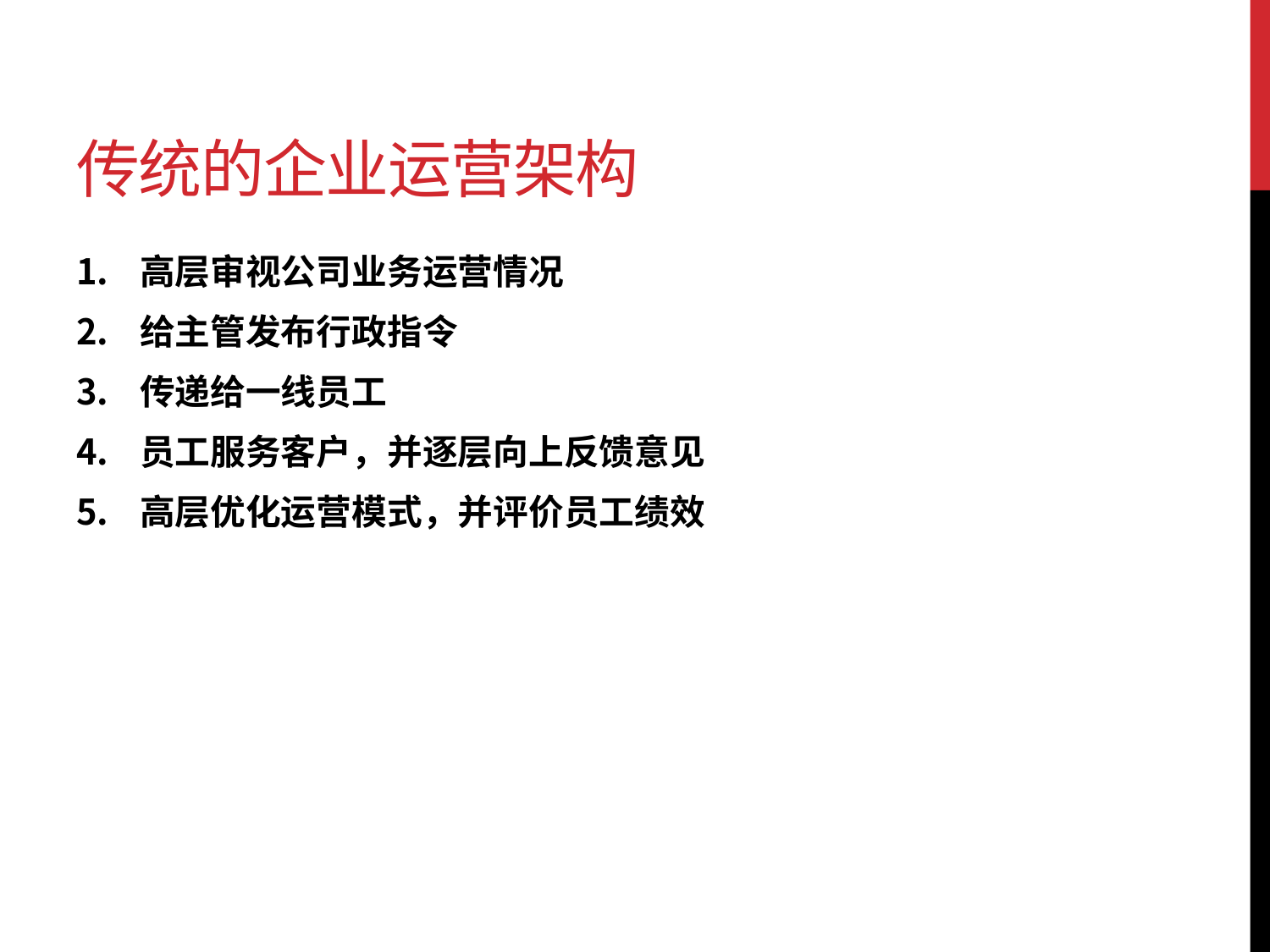

# 传统的企业运营架构
高层审视公司业务运营情况
给主管发布行政指令
传递给一线员工
员工服务客户，并逐层向上反馈意见
高层优化运营模式，并评价员工绩效